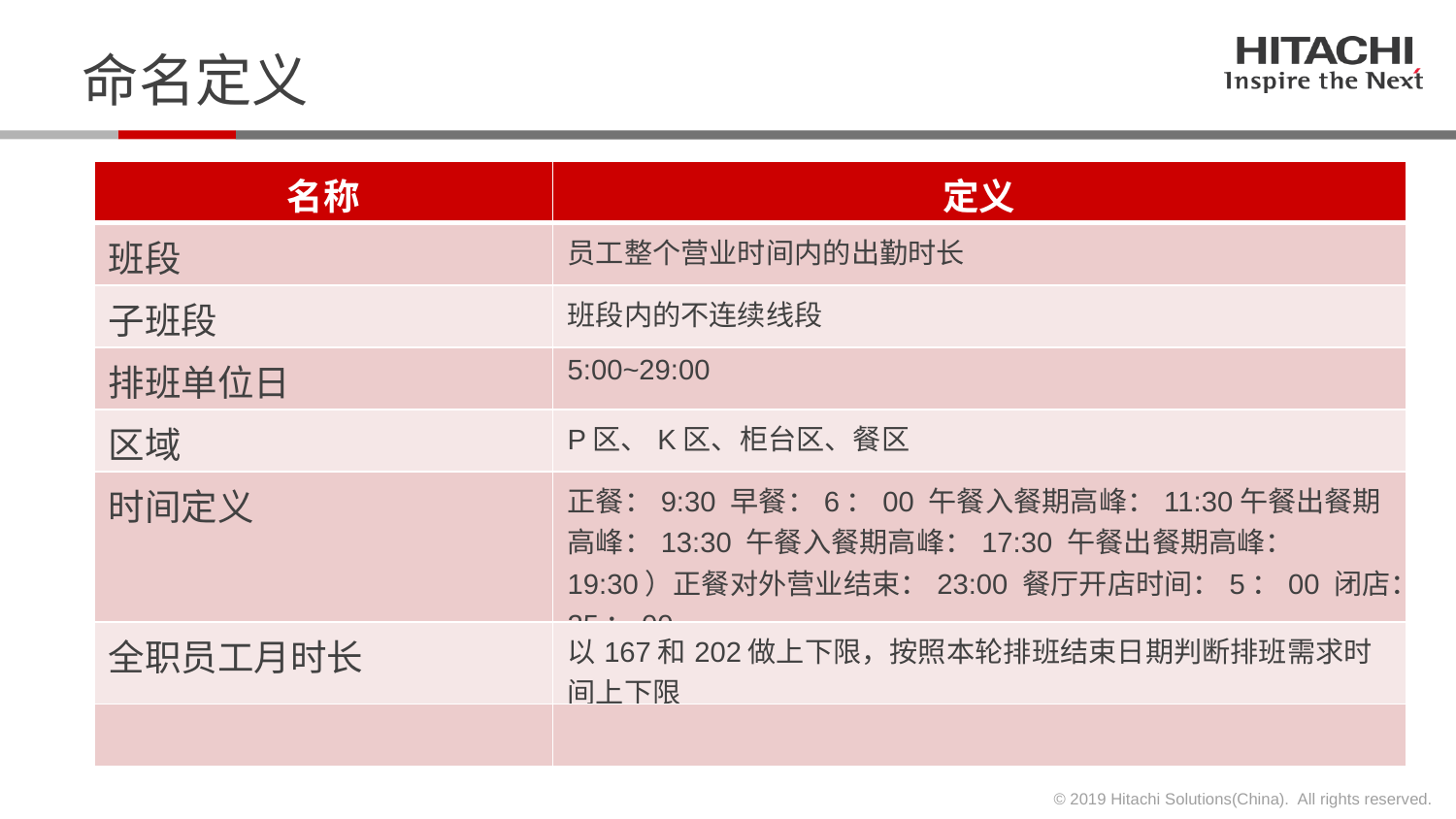

命名定义
| 名称 | 定义 |
| --- | --- |
| 班段 | 员工整个营业时间内的出勤时长 |
| 子班段 | 班段内的不连续线段 |
| 排班单位日 | 5:00~29:00 |
| 区域 | P区、K区、柜台区、餐区 |
| 时间定义 | 正餐：9:30 早餐：6：00 午餐入餐期高峰：11:30午餐出餐期高峰：13:30 午餐入餐期高峰：17:30 午餐出餐期高峰：19:30）正餐对外营业结束：23:00 餐厅开店时间：5：00 闭店：25：00 |
| 全职员工月时长 | 以167和202做上下限，按照本轮排班结束日期判断排班需求时间上下限 |
|  |  |